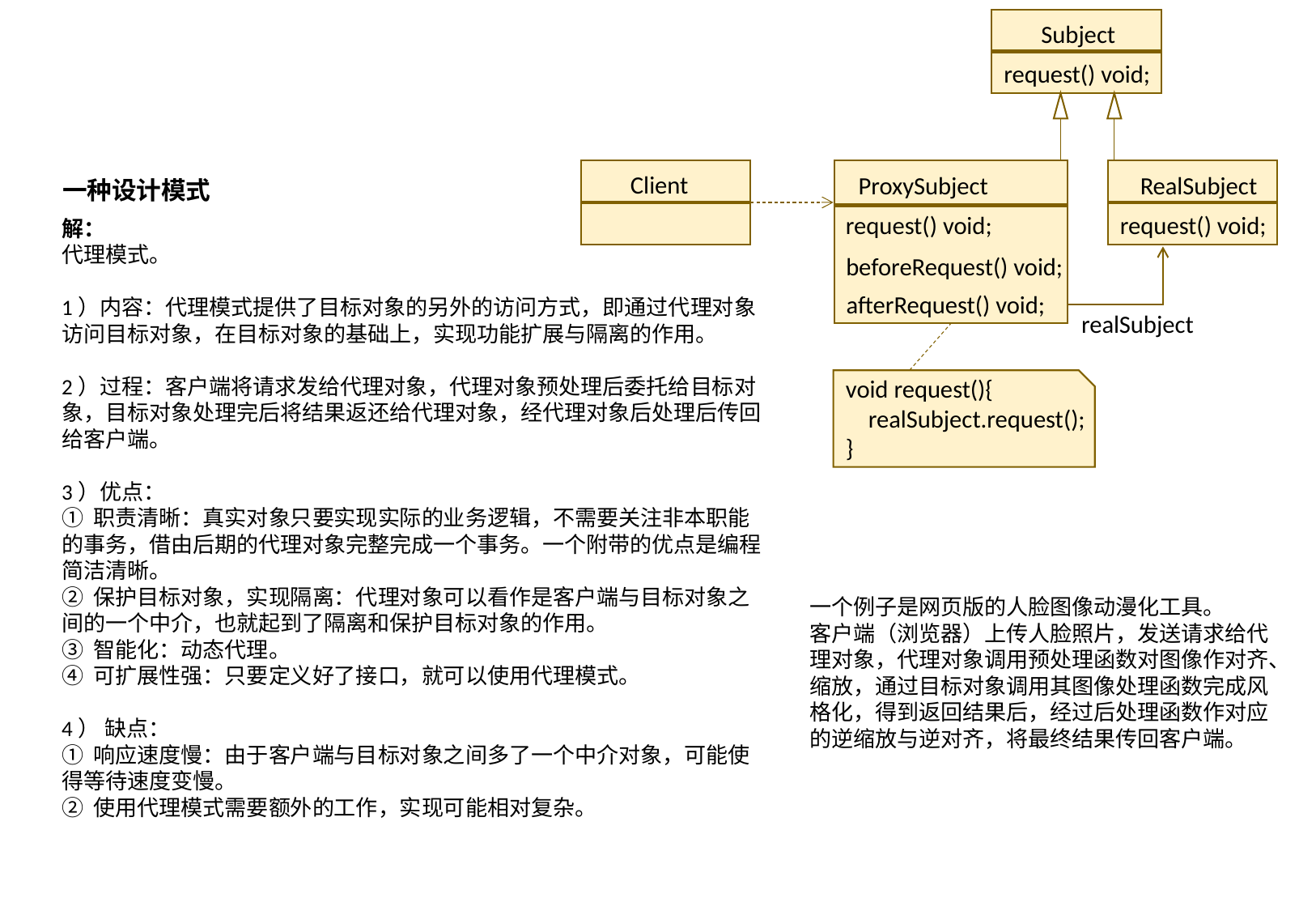

Subject
request() void;

Client
ProxySubject
RealSubject
request() void;
request() void;
beforeRequest() void;

afterRequest() void;
realSubject
void request(){
    realSubject.request();
}

一种设计模式
解：
代理模式。

1）内容：代理模式提供了目标对象的另外的访问方式，即通过代理对象访问目标对象，在目标对象的基础上，实现功能扩展与隔离的作用。

2）过程：客户端将请求发给代理对象，代理对象预处理后委托给目标对象，目标对象处理完后将结果返还给代理对象，经代理对象后处理后传回给客户端。

3）优点：
① 职责清晰：真实对象只要实现实际的业务逻辑，不需要关注非本职能的事务，借由后期的代理对象完整完成一个事务。一个附带的优点是编程简洁清晰。
② 保护目标对象，实现隔离：代理对象可以看作是客户端与目标对象之间的一个中介，也就起到了隔离和保护目标对象的作用。
③ 智能化：动态代理。
④ 可扩展性强：只要定义好了接口，就可以使用代理模式。

4） 缺点：
① 响应速度慢：由于客户端与目标对象之间多了一个中介对象，可能使得等待速度变慢。
② 使用代理模式需要额外的工作，实现可能相对复杂。
一个例子是网页版的人脸图像动漫化工具。
客户端（浏览器）上传人脸照片，发送请求给代理对象，代理对象调用预处理函数对图像作对齐、缩放，通过目标对象调用其图像处理函数完成风格化，得到返回结果后，经过后处理函数作对应的逆缩放与逆对齐，将最终结果传回客户端。